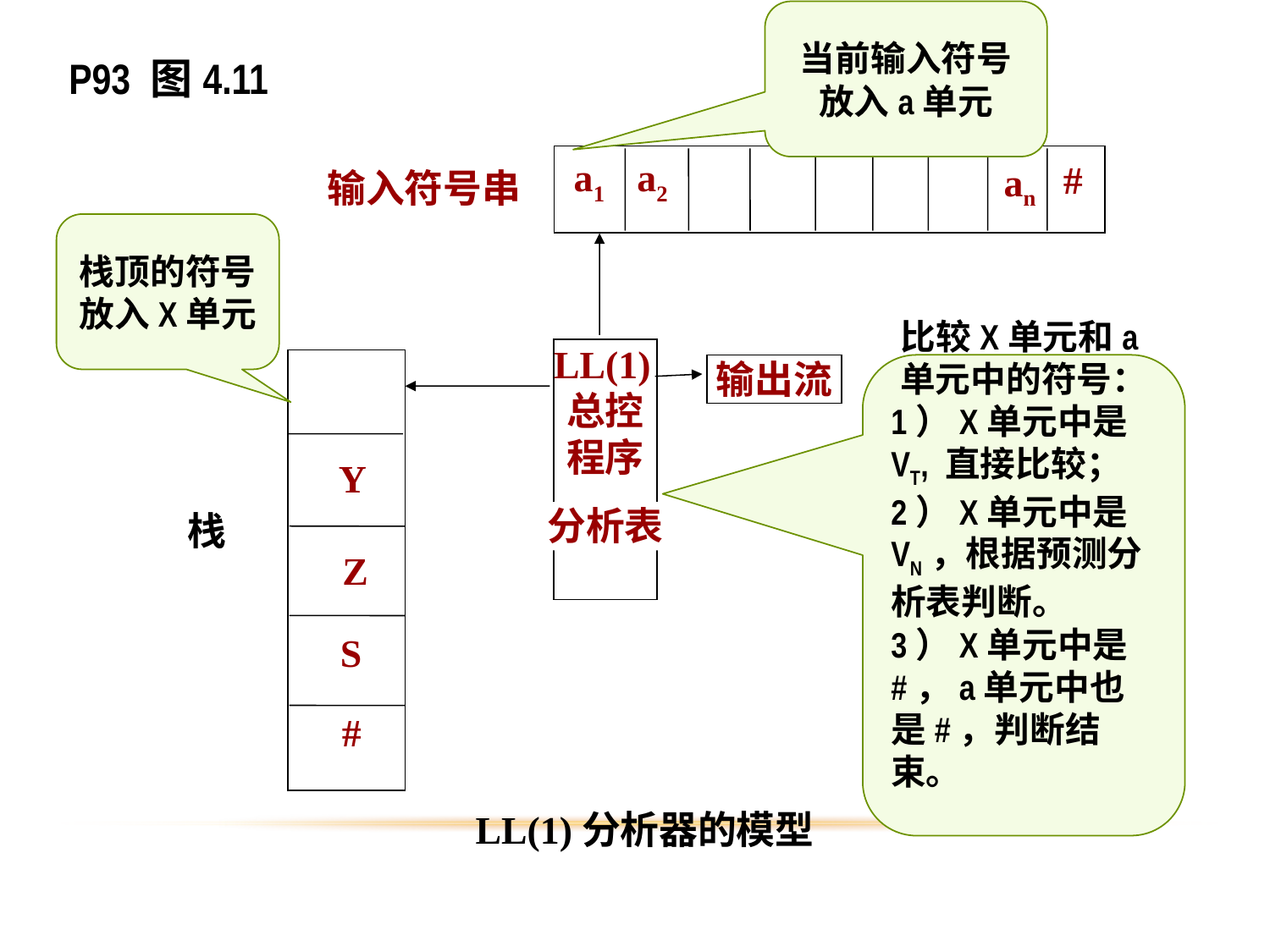

当前输入符号放入a单元
P93 图4.11

a1
a2
#
an

LL(1)总控程序
输入符号串

Y
栈

Z

S

#
输出流

分析表
LL(1)分析器的模型
栈顶的符号放入X单元
比较X单元和a单元中的符号：
1）X单元中是VT, 直接比较；
2）X单元中是VN，根据预测分析表判断。
3）X单元中是#，a单元中也是#，判断结束。

11